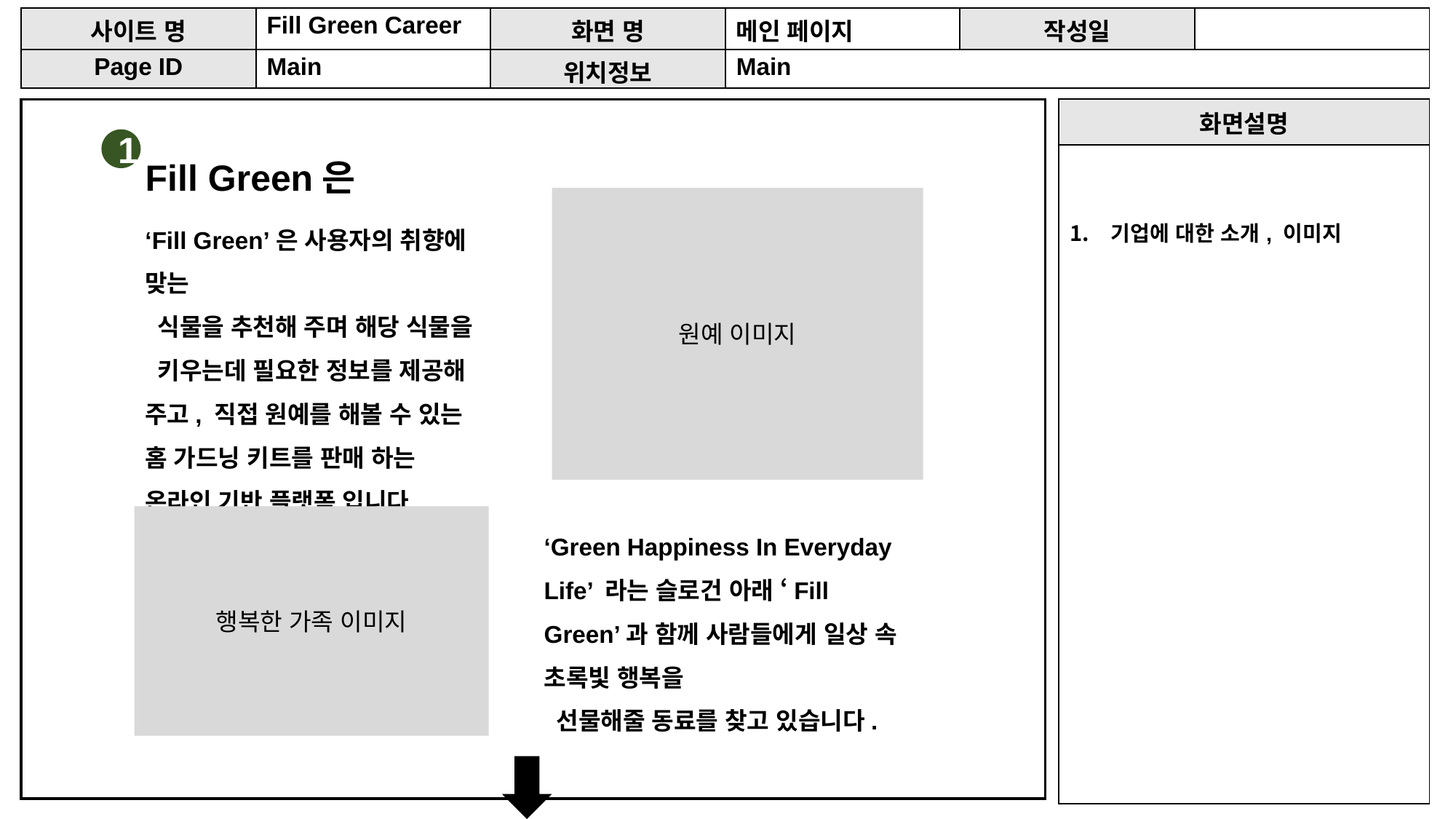

Fill Green Career
| 사이트 명 | Fill Green Career | 화면 명 | 메인 페이지 | 작성일 |  |
| --- | --- | --- | --- | --- | --- |
| Page ID | Main | 위치정보 | Main |  |  |

| 화면설명 |
| --- |
| 기업에 대한 소개, 이미지 |

1
Fill Green은
원예 이미지
‘Fill Green’은 사용자의 취향에 맞는
 식물을 추천해 주며 해당 식물을
 키우는데 필요한 정보를 제공해
주고, 직접 원예를 해볼 수 있는
홈 가드닝 키트를 판매 하는
온라인 기반 플랫폼 입니다.
행복한 가족 이미지

‘Green Happiness In Everyday Life’ 라는 슬로건 아래 ‘Fill Green’과 함께 사람들에게 일상 속 초록빛 행복을
 선물해줄 동료를 찾고 있습니다.